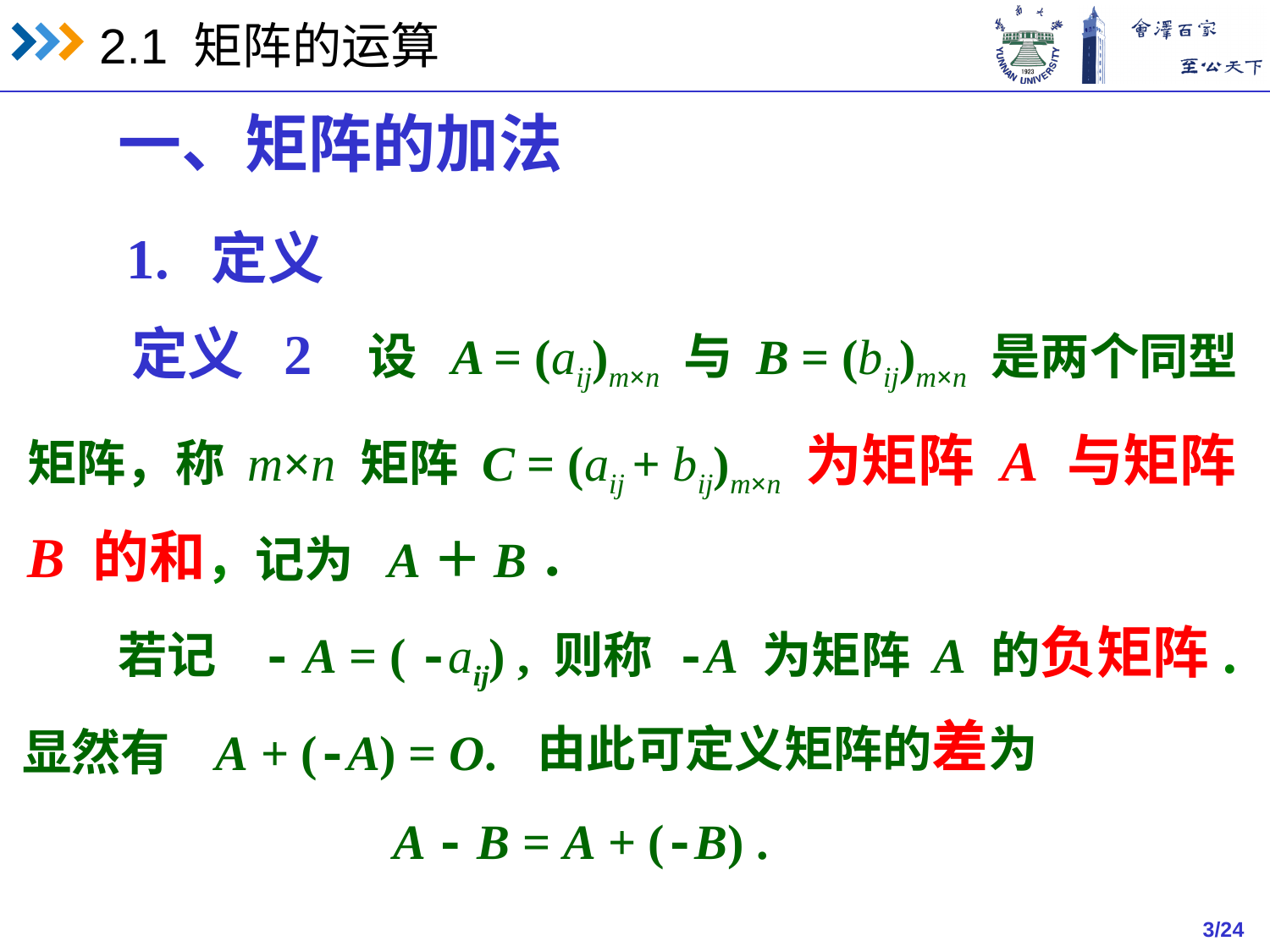

一、矩阵的加法
       1.  定义
       定义  2   设  A = (aij)m×n 与 B = (bij)m×n 是两个同型
矩阵，称 m×n 矩阵 C = (aij + bij)m×n 为矩阵 A 与矩阵
B 的和，记为  A＋B．
若记   - A = ( -aij) , 则称 -A 为矩阵 A 的负矩阵.
由此可定义矩阵的差为
显然有   A + (-A) = O.
 A - B = A + (-B) .